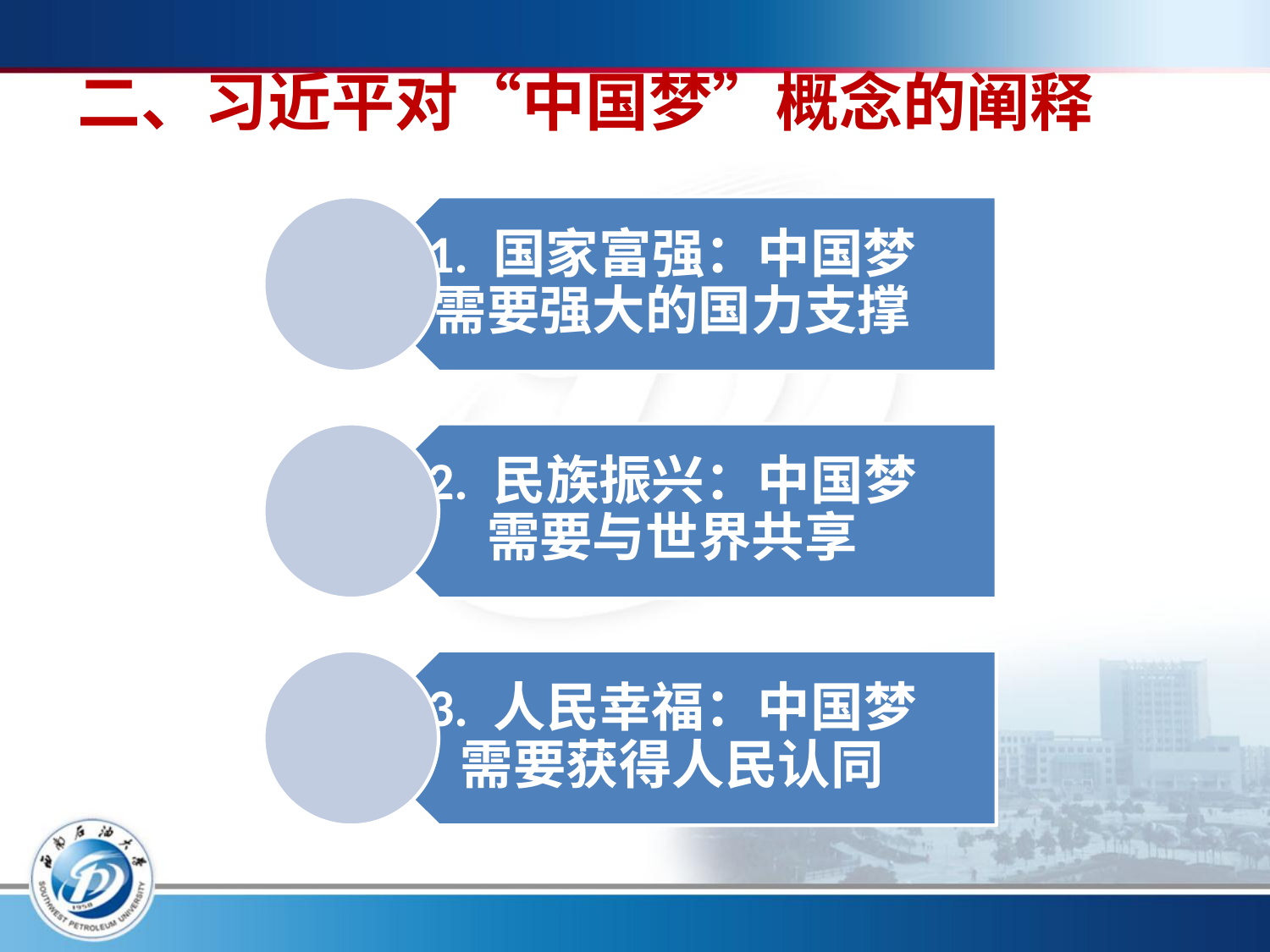

二、习近平对“中国梦”概念的阐释
1. 国家富强：中国梦需要强大的国力支撑
2. 民族振兴：中国梦需要与世界共享
3. 人民幸福：中国梦需要获得人民认同